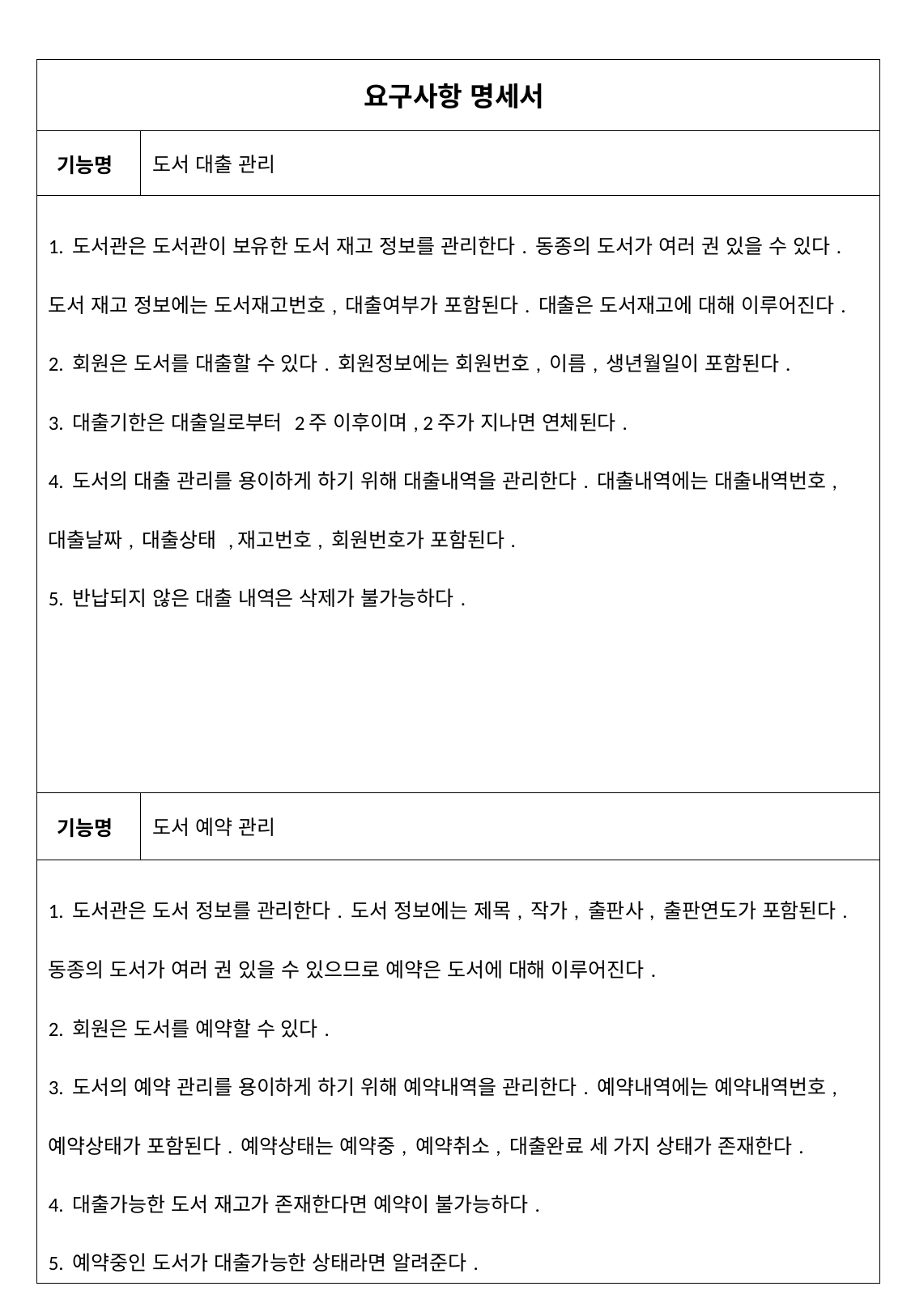

| 요구사항 명세서 |  |
| --- | --- |
| 기능명 | 도서 대출 관리 |
| 1. 도서관은 도서관이 보유한 도서 재고 정보를 관리한다. 동종의 도서가 여러 권 있을 수 있다. 도서 재고 정보에는 도서재고번호, 대출여부가 포함된다. 대출은 도서재고에 대해 이루어진다. 2. 회원은 도서를 대출할 수 있다. 회원정보에는 회원번호, 이름, 생년월일이 포함된다. 3. 대출기한은 대출일로부터 2주 이후이며, 2주가 지나면 연체된다. 4. 도서의 대출 관리를 용이하게 하기 위해 대출내역을 관리한다. 대출내역에는 대출내역번호, 대출날짜, 대출상태 ,재고번호, 회원번호가 포함된다. 5. 반납되지 않은 대출 내역은 삭제가 불가능하다. |  |
| 기능명 | 도서 예약 관리 |
| 1. 도서관은 도서 정보를 관리한다. 도서 정보에는 제목, 작가, 출판사, 출판연도가 포함된다. 동종의 도서가 여러 권 있을 수 있으므로 예약은 도서에 대해 이루어진다. 2. 회원은 도서를 예약할 수 있다. 3. 도서의 예약 관리를 용이하게 하기 위해 예약내역을 관리한다. 예약내역에는 예약내역번호, 예약상태가 포함된다. 예약상태는 예약중, 예약취소, 대출완료 세 가지 상태가 존재한다. 4. 대출가능한 도서 재고가 존재한다면 예약이 불가능하다. 5. 예약중인 도서가 대출가능한 상태라면 알려준다. |  |